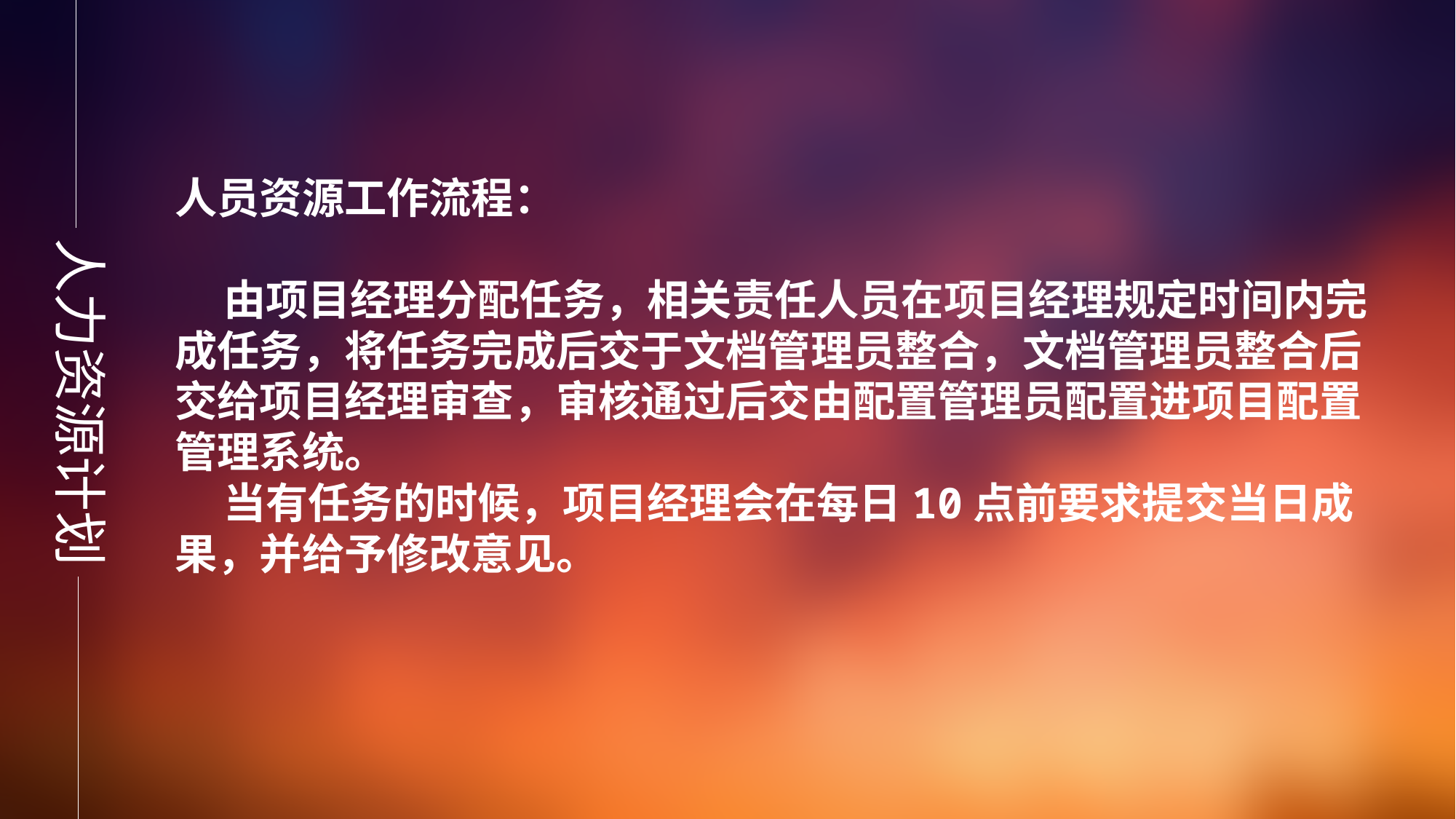

人员资源工作流程：

    由项目经理分配任务，相关责任人员在项目经理规定时间内完成任务，将任务完成后交于文档管理员整合，文档管理员整合后交给项目经理审查，审核通过后交由配置管理员配置进项目配置管理系统。
    当有任务的时候，项目经理会在每日10点前要求提交当日成果，并给予修改意见。
人力资源计划